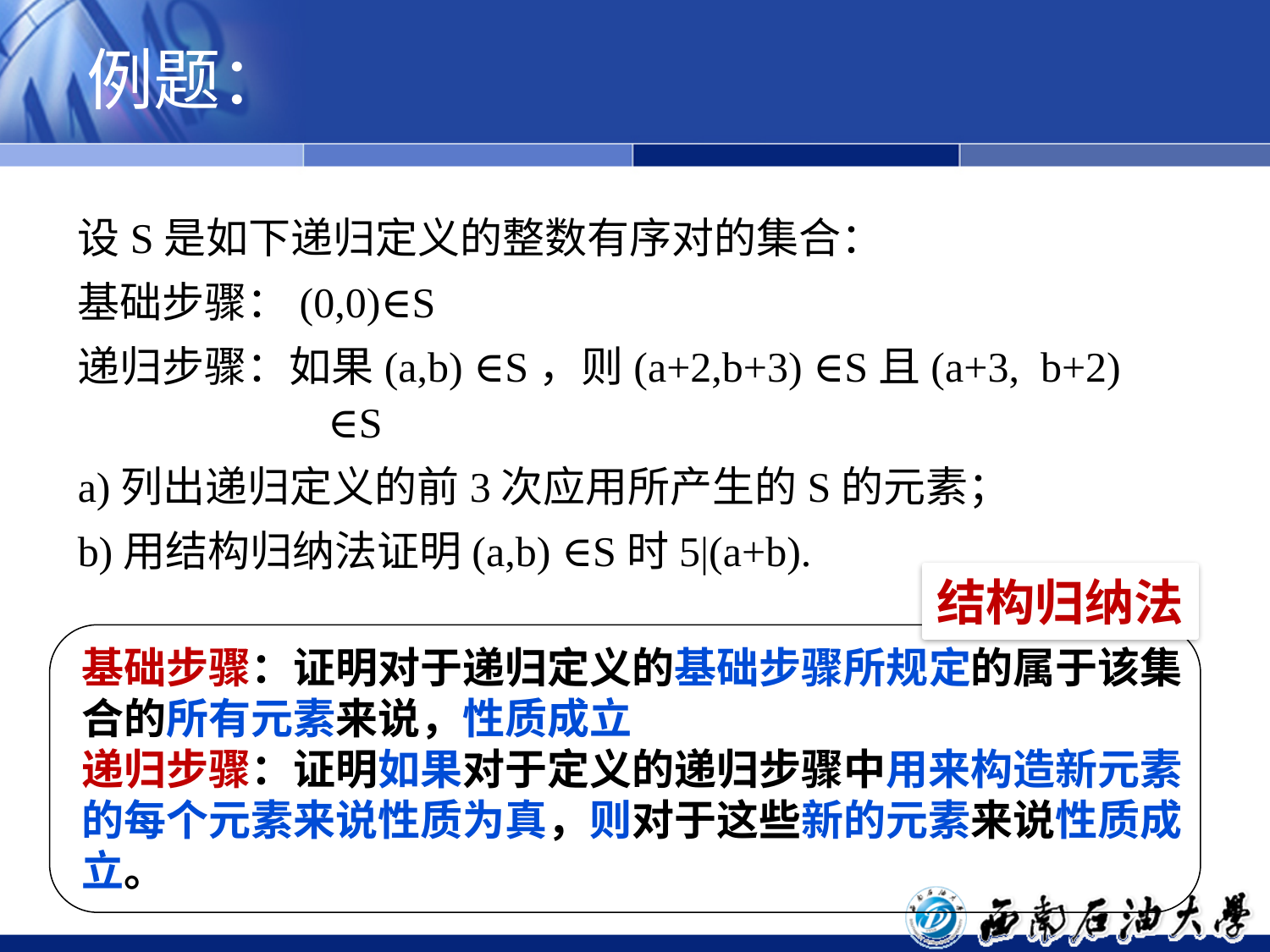

# 例题：
设S是如下递归定义的整数有序对的集合：
基础步骤：(0,0)∈S
递归步骤：如果(a,b) ∈S，则(a+2,b+3) ∈S且(a+3,  b+2) ∈S
a)列出递归定义的前3次应用所产生的S的元素；
b)用结构归纳法证明(a,b) ∈S时5|(a+b).
结构归纳法

基础步骤：证明对于递归定义的基础步骤所规定的属于该集合的所有元素来说，性质成立
递归步骤：证明如果对于定义的递归步骤中用来构造新元素的每个元素来说性质为真，则对于这些新的元素来说性质成立。